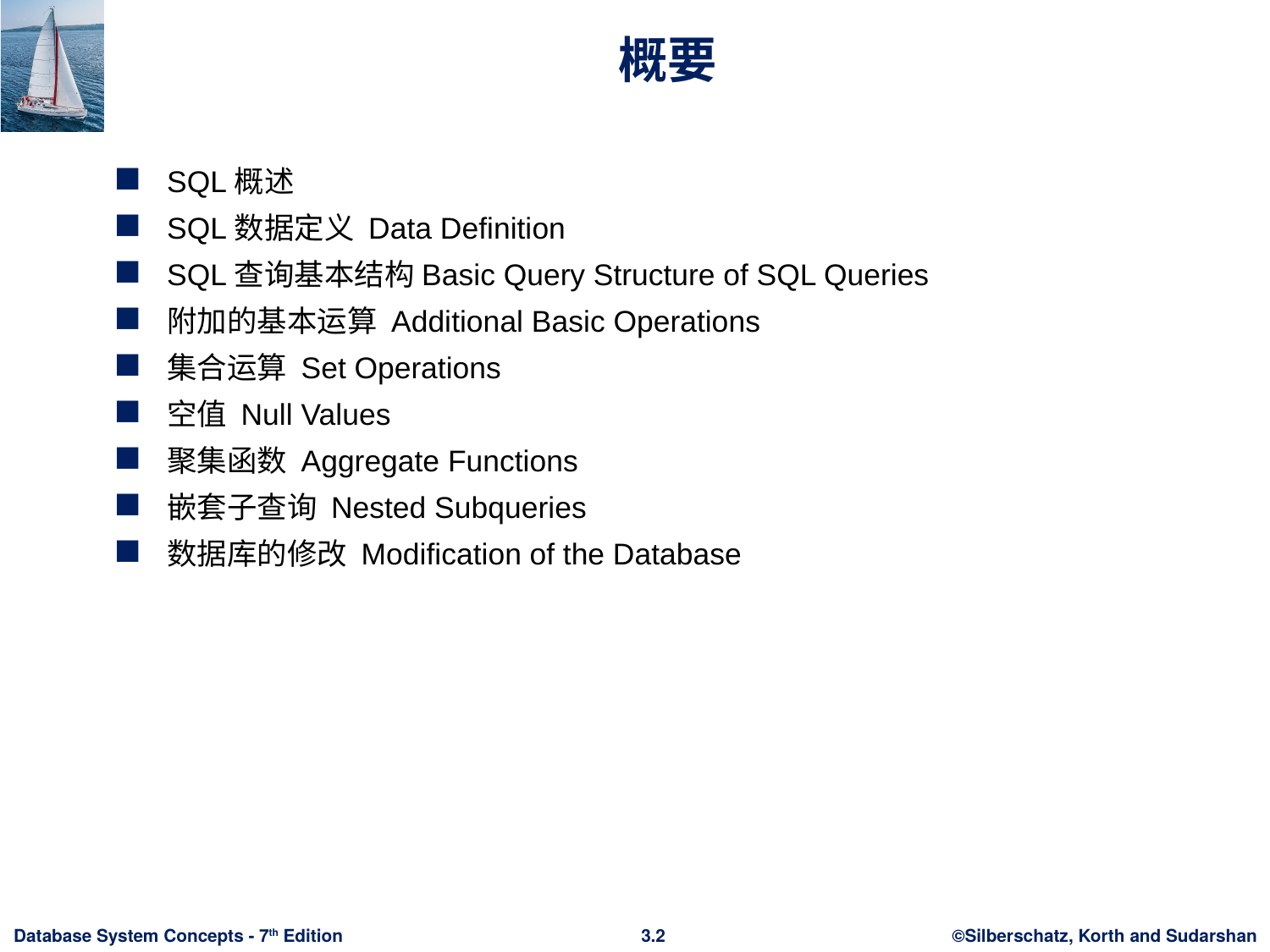

# 概要
SQL概述
SQL数据定义 Data Definition
SQL查询基本结构Basic Query Structure of SQL Queries
附加的基本运算 Additional Basic Operations
集合运算 Set Operations
空值 Null Values
聚集函数 Aggregate Functions
嵌套子查询 Nested Subqueries
数据库的修改 Modification of the Database